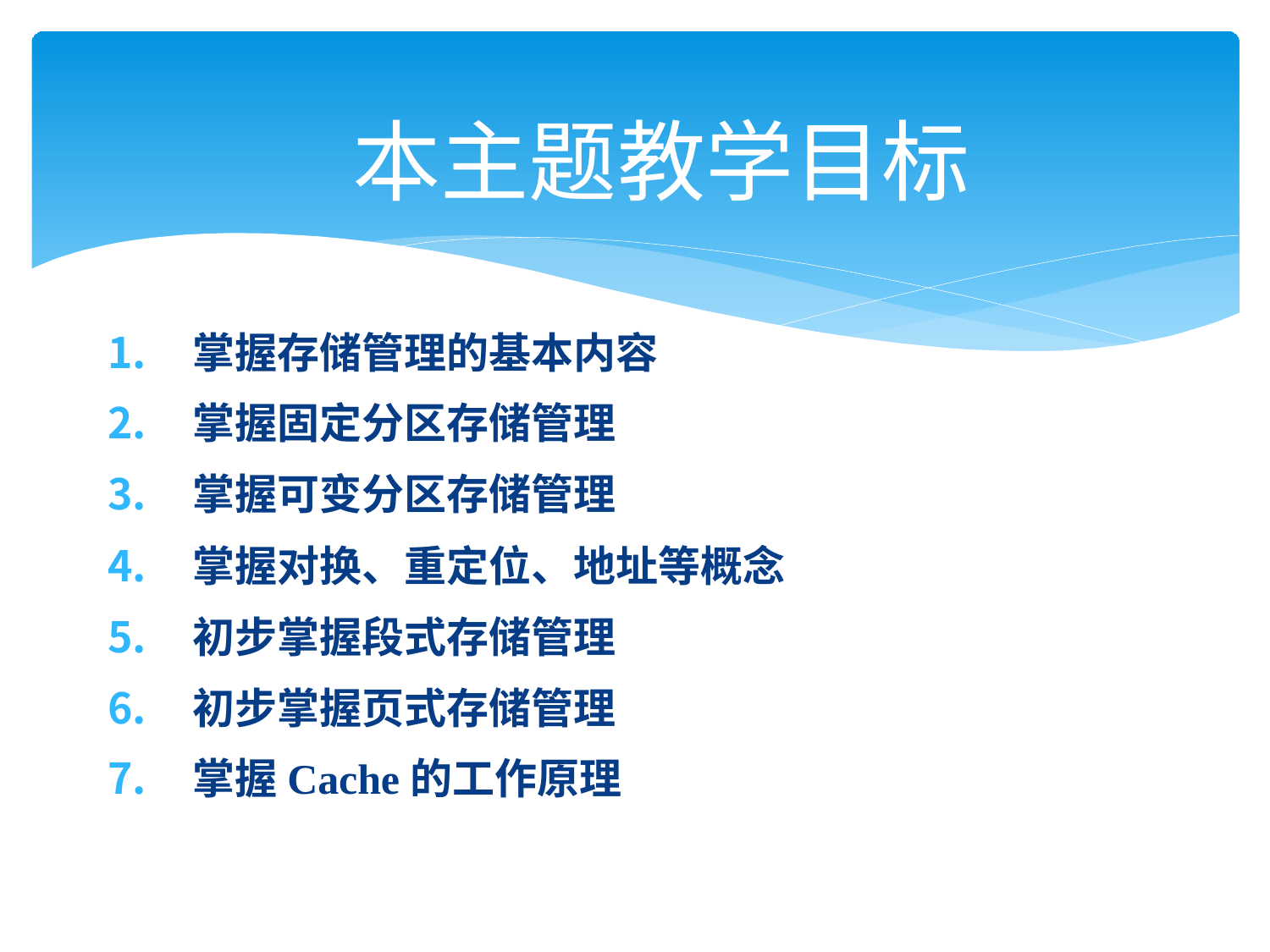

# 本主题教学目标
掌握存储管理的基本内容
掌握固定分区存储管理
掌握可变分区存储管理
掌握对换、重定位、地址等概念
初步掌握段式存储管理
初步掌握页式存储管理
掌握Cache的工作原理